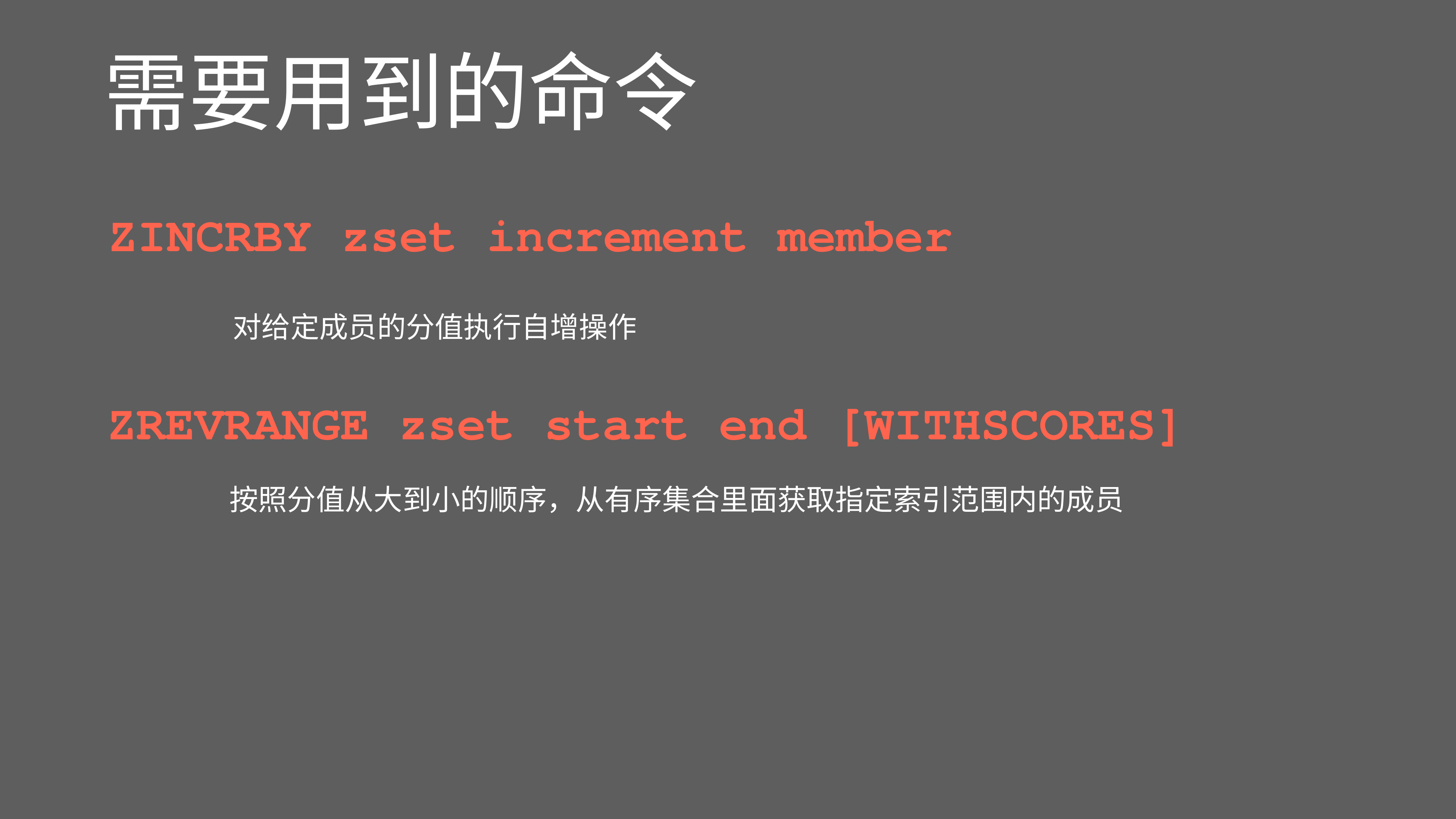

# 需要用到的命令
ZINCRBY zset increment member
对给定成员的分值执行自增操作
ZREVRANGE zset start end [WITHSCORES]
按照分值从大到小的顺序，从有序集合里面获取指定索引范围内的成员